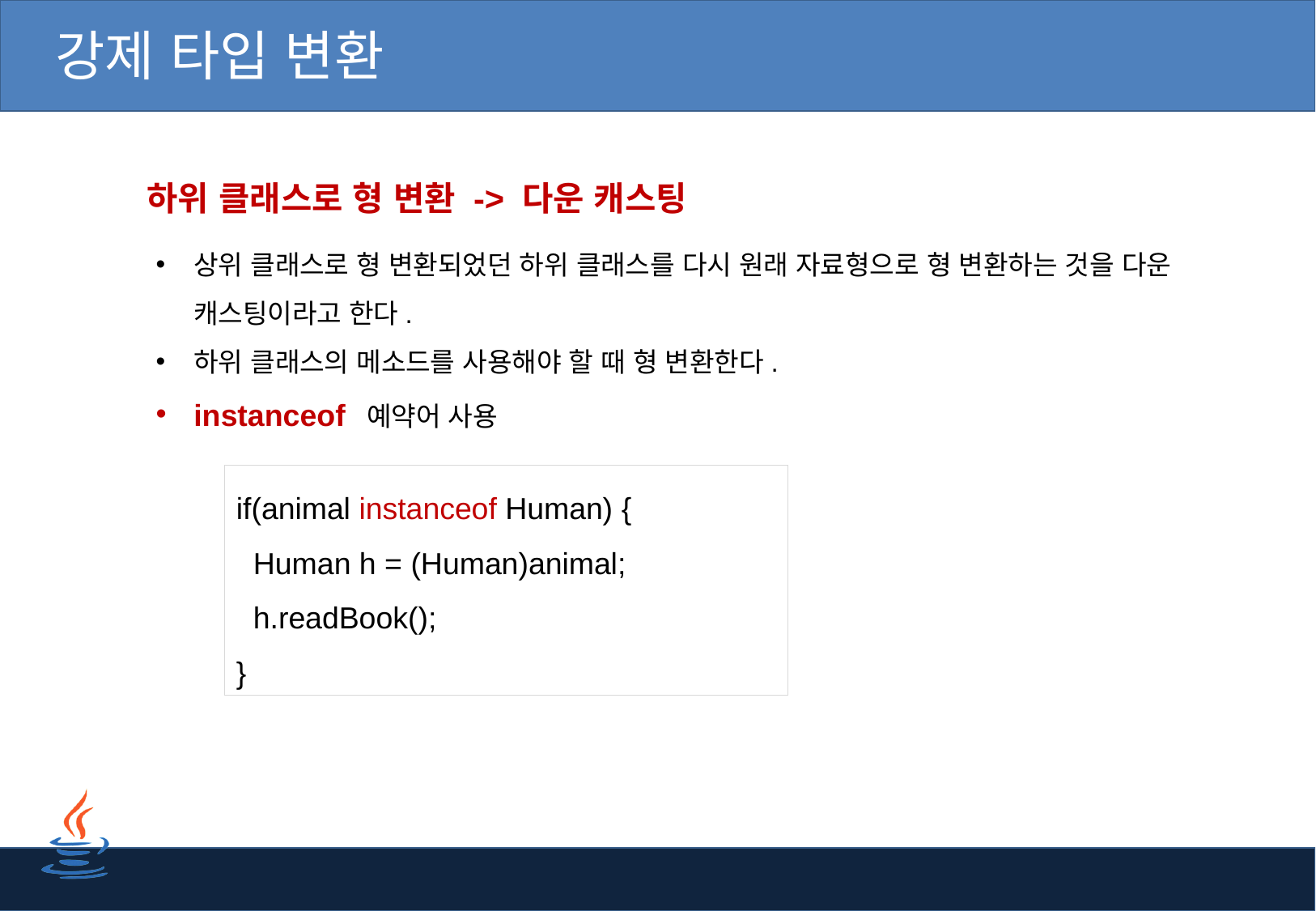

# 강제 타입 변환
하위 클래스로 형 변환 -> 다운 캐스팅
상위 클래스로 형 변환되었던 하위 클래스를 다시 원래 자료형으로 형 변환하는 것을 다운 캐스팅이라고 한다.
하위 클래스의 메소드를 사용해야 할 때 형 변환한다.
instanceof  예약어 사용
if(animal instanceof Human) {
  Human h = (Human)animal;
  h.readBook();
}
53